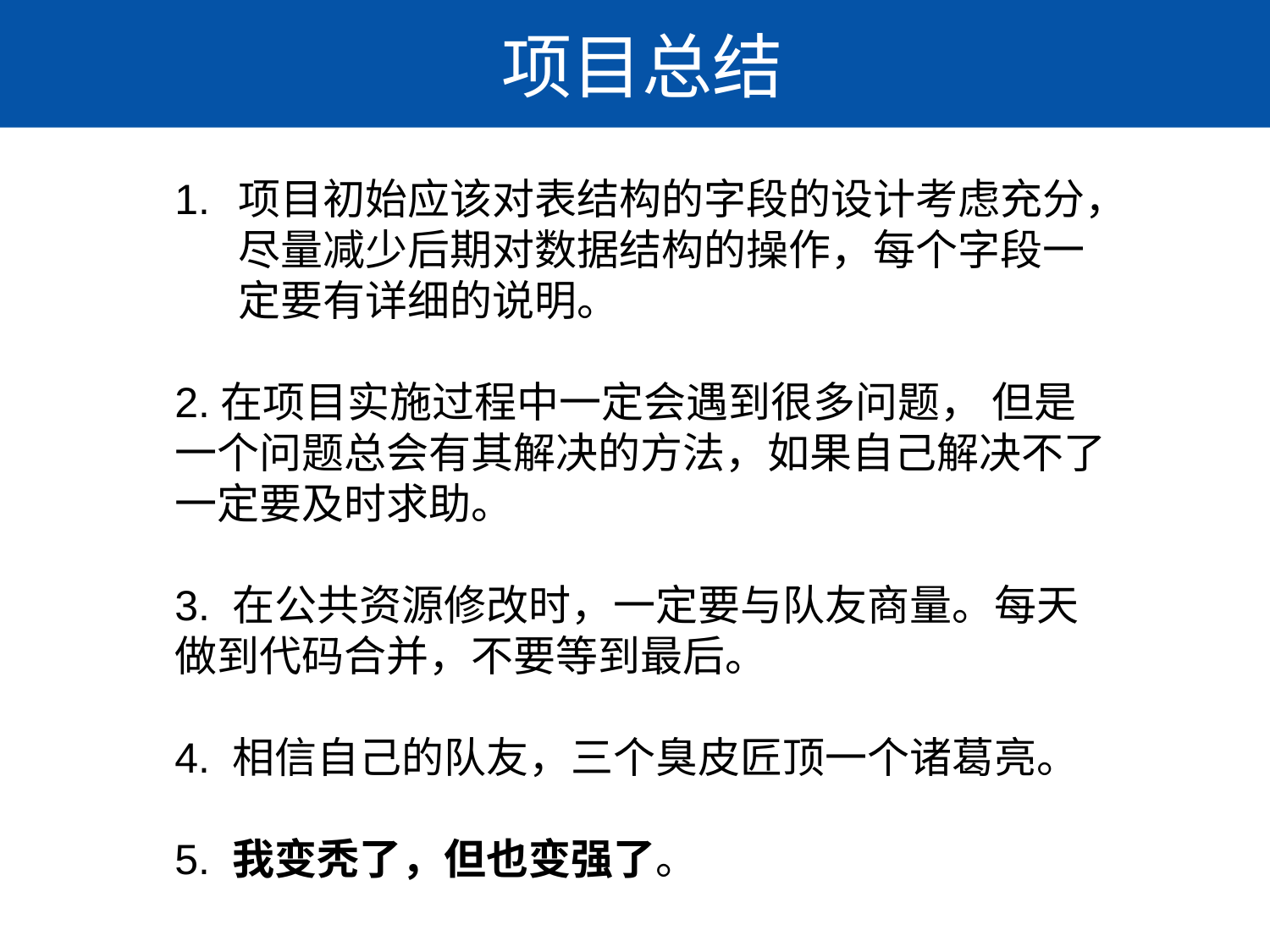

项目总结
项目初始应该对表结构的字段的设计考虑充分，尽量减少后期对数据结构的操作，每个字段一定要有详细的说明。

2.在项目实施过程中一定会遇到很多问题， 但是一个问题总会有其解决的方法，如果自己解决不了一定要及时求助。

3. 在公共资源修改时，一定要与队友商量。每天做到代码合并，不要等到最后。

4. 相信自己的队友，三个臭皮匠顶一个诸葛亮。

5. 我变秃了，但也变强了。